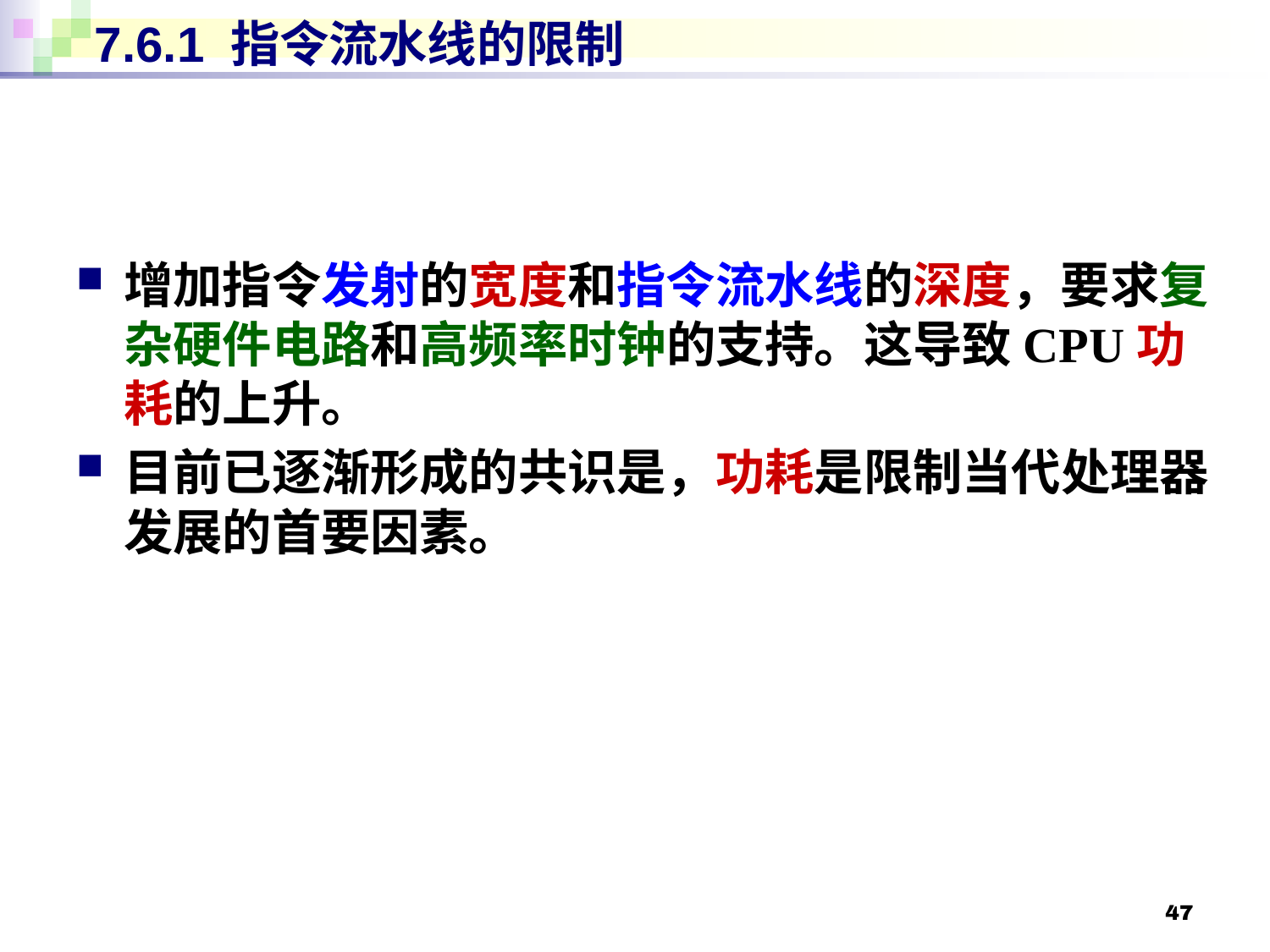

# 7.6.1 指令流水线的限制
增加指令发射的宽度和指令流水线的深度，要求复杂硬件电路和高频率时钟的支持。这导致CPU功耗的上升。
目前已逐渐形成的共识是，功耗是限制当代处理器发展的首要因素。
47